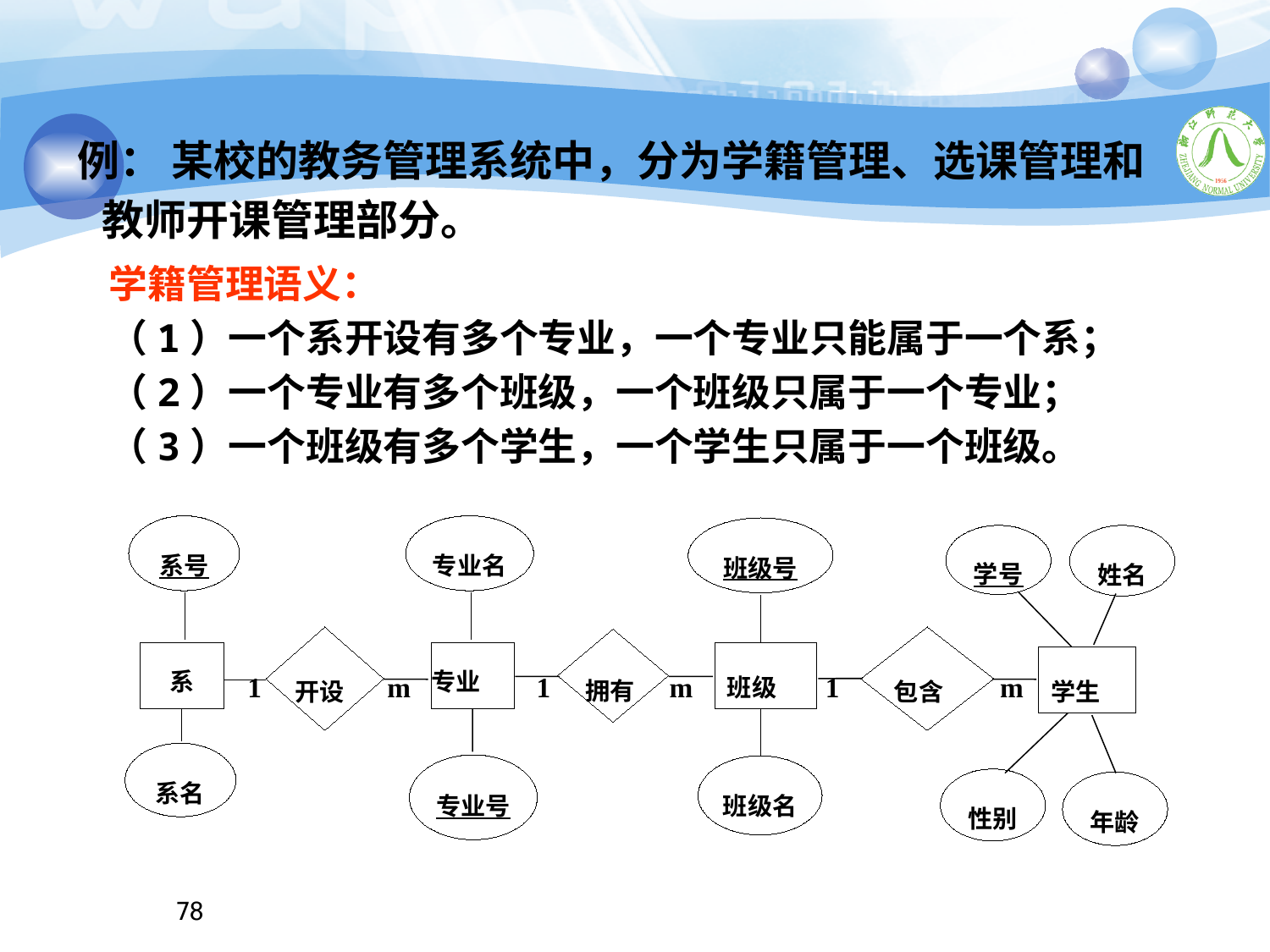

例： 某校的教务管理系统中，分为学籍管理、选课管理和教师开课管理部分。
学籍管理语义：
（1）一个系开设有多个专业，一个专业只能属于一个系；
（2）一个专业有多个班级，一个班级只属于一个专业；
（3）一个班级有多个学生，一个学生只属于一个班级。
系号
专业名
班级号
学号
姓名

开设
包含
拥有
系
专业
班级
学生

系名
专业号
班级名
性别
年龄
1                  m                  1                 m                   1                       m
78